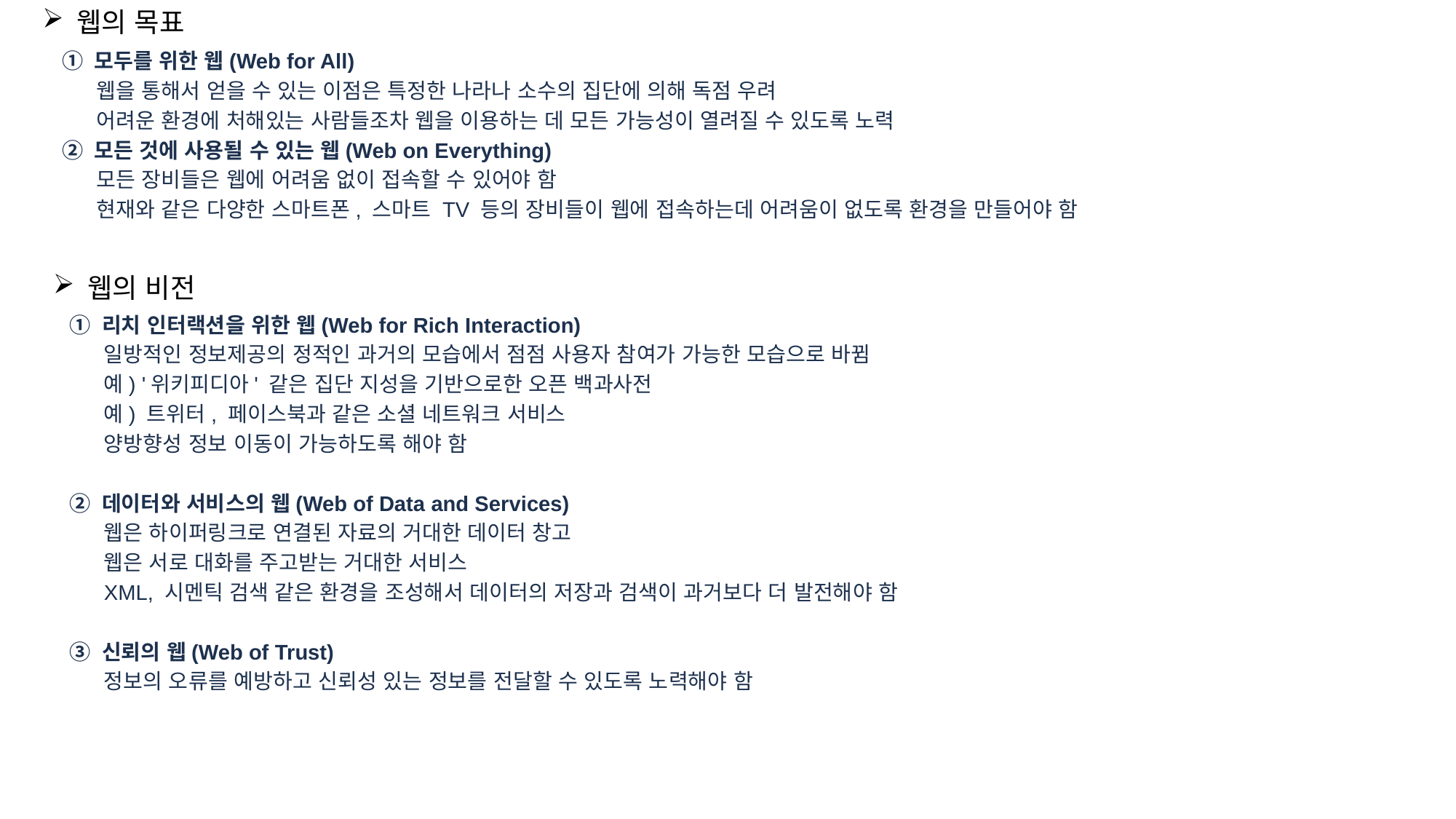

웹의 목표
① 모두를 위한 웹(Web for All)
웹을 통해서 얻을 수 있는 이점은 특정한 나라나 소수의 집단에 의해 독점 우려
어려운 환경에 처해있는 사람들조차 웹을 이용하는 데 모든 가능성이 열려질 수 있도록 노력
② 모든 것에 사용될 수 있는 웹(Web on Everything)
모든 장비들은 웹에 어려움 없이 접속할 수 있어야 함
현재와 같은 다양한 스마트폰, 스마트 TV 등의 장비들이 웹에 접속하는데 어려움이 없도록 환경을 만들어야 함
웹의 비전
① 리치 인터랙션을 위한 웹(Web for Rich Interaction)
일방적인 정보제공의 정적인 과거의 모습에서 점점 사용자 참여가 가능한 모습으로 바뀜
예) '위키피디아' 같은 집단 지성을 기반으로한 오픈 백과사전
예) 트위터, 페이스북과 같은 소셜 네트워크 서비스
양방향성 정보 이동이 가능하도록 해야 함

② 데이터와 서비스의 웹(Web of Data and Services)
웹은 하이퍼링크로 연결된 자료의 거대한 데이터 창고
웹은 서로 대화를 주고받는 거대한 서비스
XML, 시멘틱 검색 같은 환경을 조성해서 데이터의 저장과 검색이 과거보다 더 발전해야 함

③ 신뢰의 웹(Web of Trust)
정보의 오류를 예방하고 신뢰성 있는 정보를 전달할 수 있도록 노력해야 함